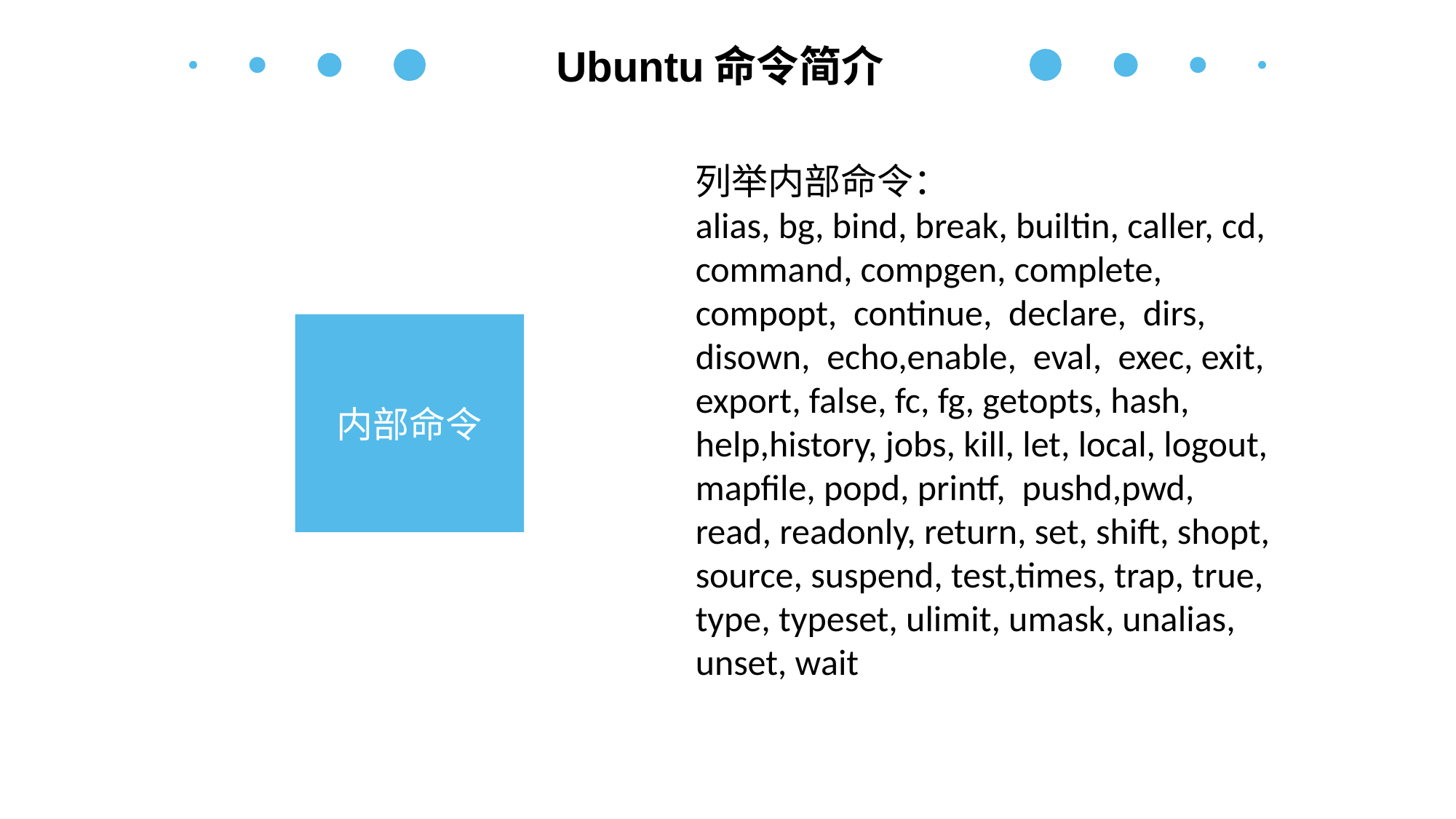

Ubuntu命令简介

列举内部命令：
alias, bg, bind, break, builtin, caller, cd, command, compgen, complete, compopt,  continue,  declare,  dirs,  disown,  echo,enable,  eval,  exec, exit, export, false, fc, fg, getopts, hash, help,history, jobs, kill, let, local, logout, mapfile, popd, printf,  pushd,pwd,  read, readonly, return, set, shift, shopt, source, suspend, test,times, trap, true, type, typeset, ulimit, umask, unalias, unset, wait
内部命令
9